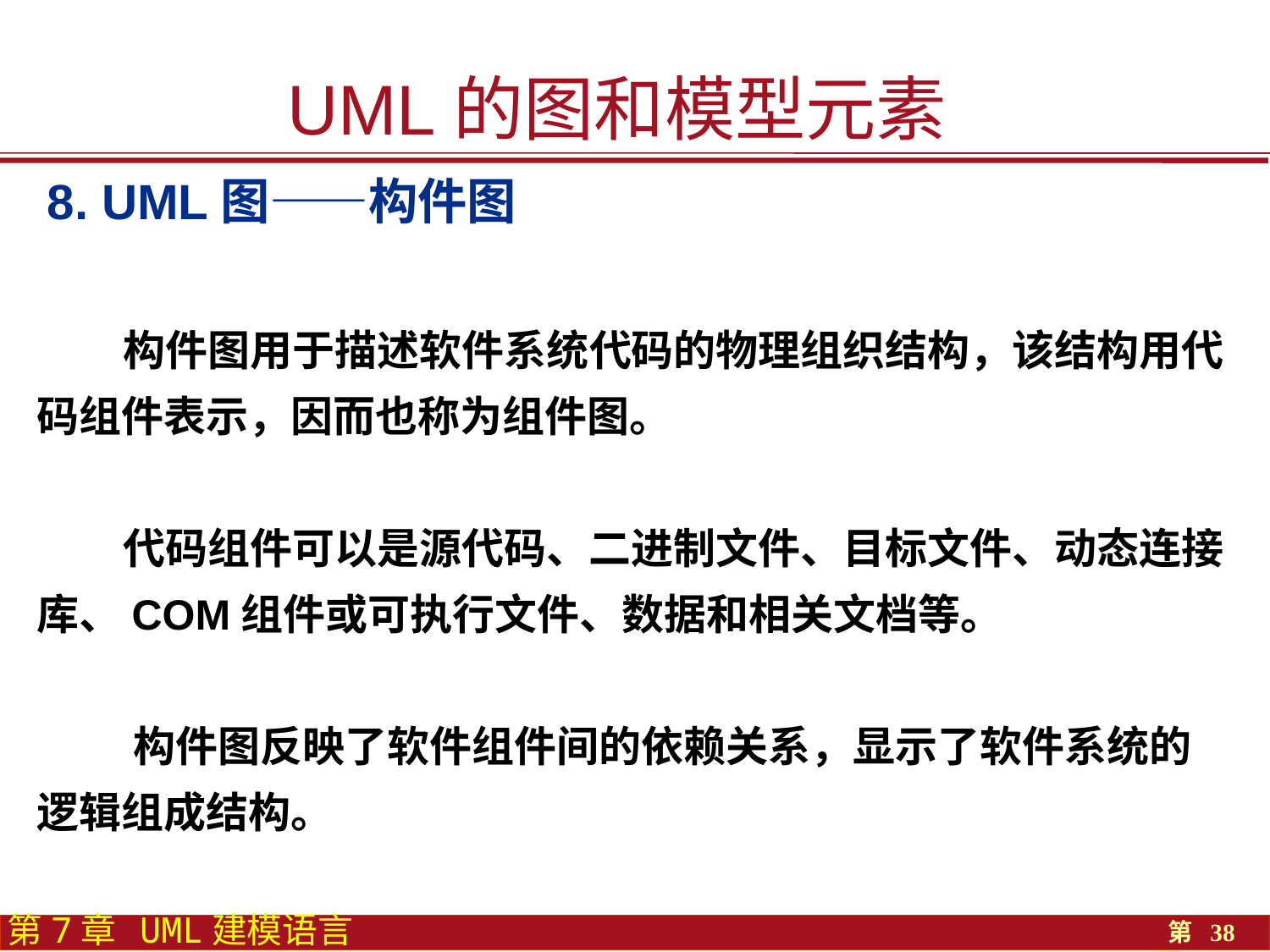

UML的图和模型元素
8. UML图——构件图
    构件图用于描述软件系统代码的物理组织结构，该结构用代码组件表示，因而也称为组件图。

    代码组件可以是源代码、二进制文件、目标文件、动态连接库、COM组件或可执行文件、数据和相关文档等。

     构件图反映了软件组件间的依赖关系，显示了软件系统的逻辑组成结构。